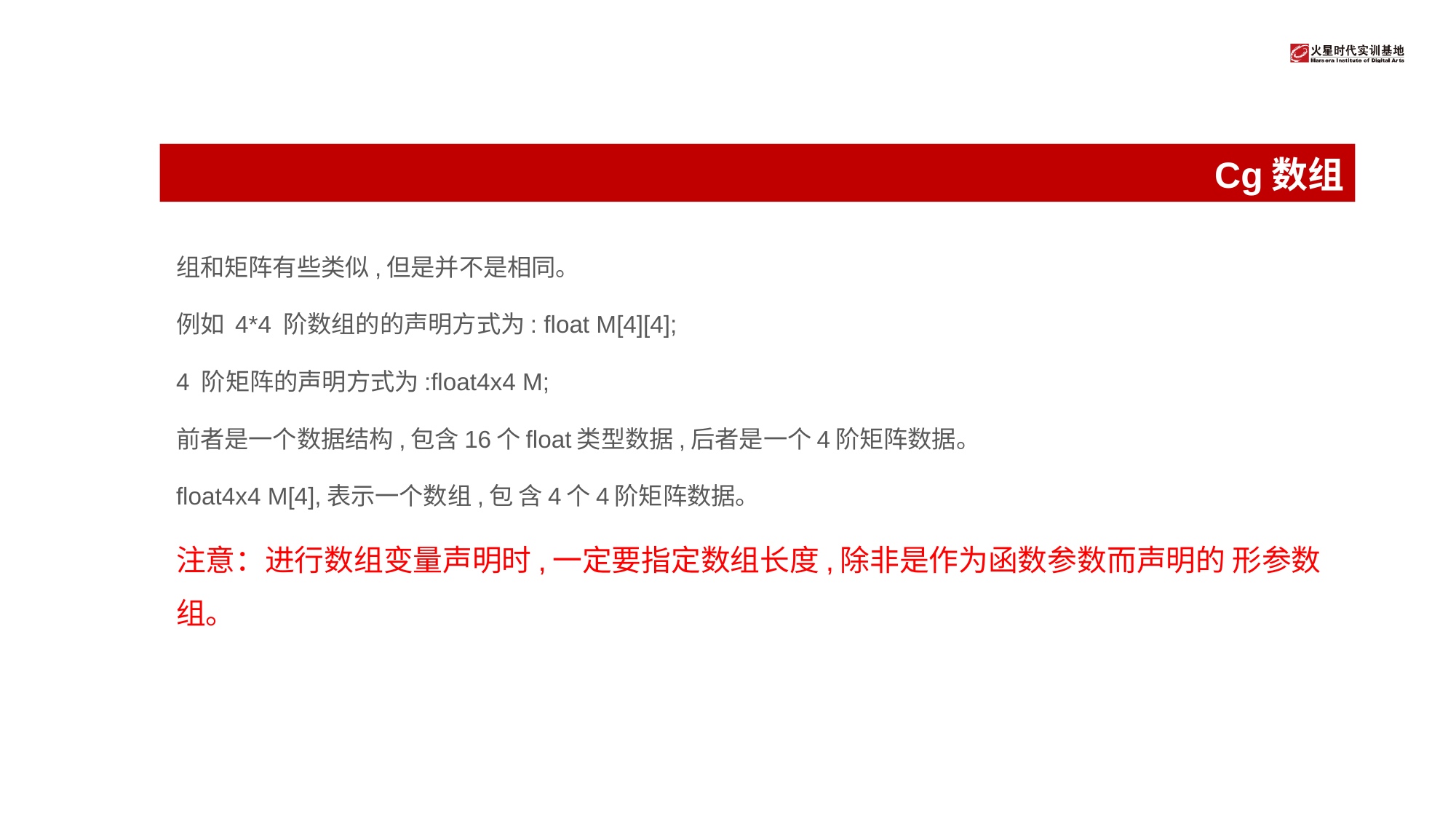

# Cg数组
组和矩阵有些类似,但是并不是相同。
例如 4*4 阶数组的的声明方式为: float M[4][4];
4 阶矩阵的声明方式为:float4x4 M;
前者是一个数据结构,包含16个float类型数据,后者是一个4阶矩阵数据。
float4x4 M[4],表示一个数组,包 含4个4阶矩阵数据。
注意：进行数组变量声明时,一定要指定数组长度,除非是作为函数参数而声明的 形参数组。